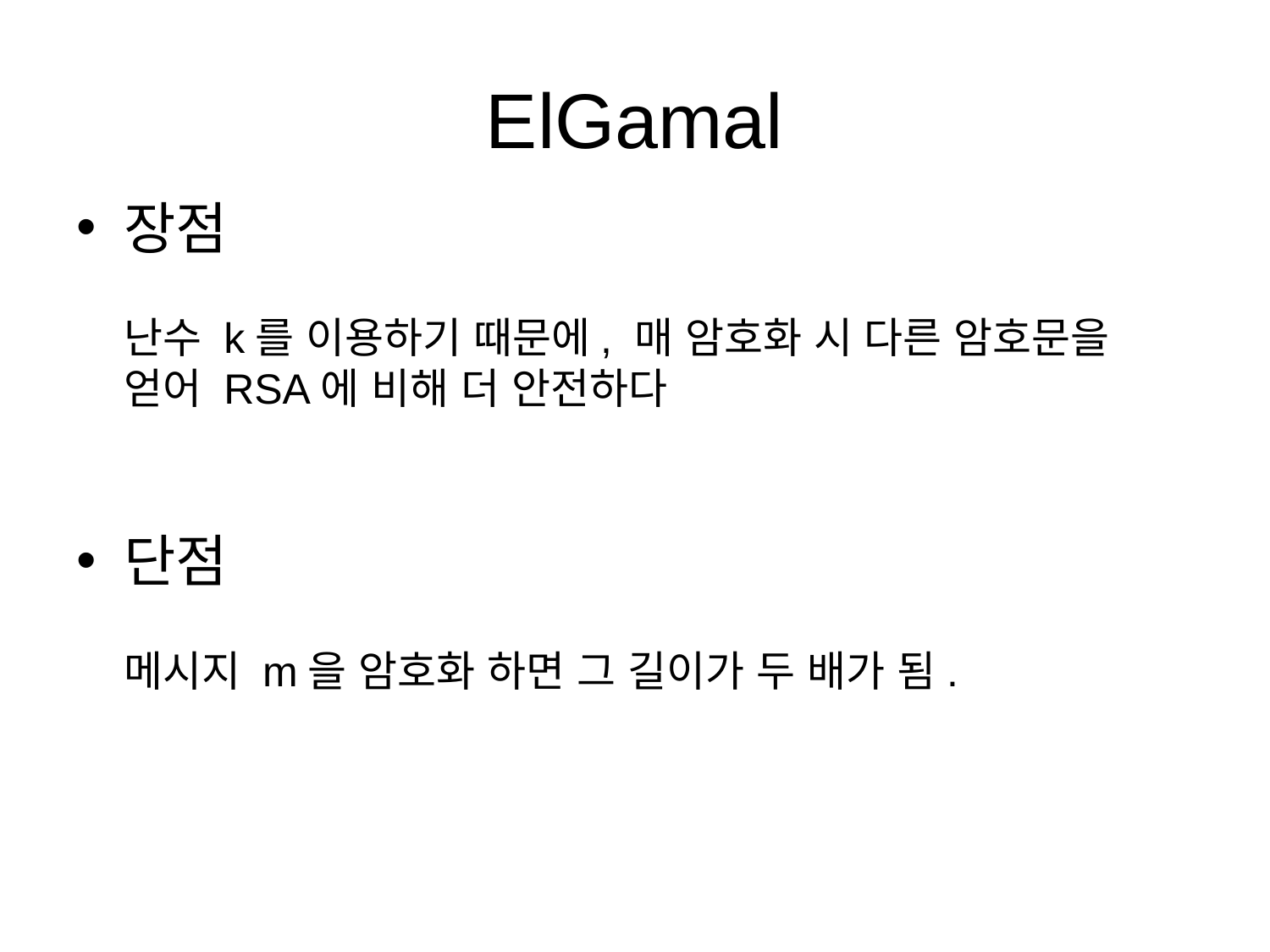

# ElGamal
장점
난수 k를 이용하기 때문에, 매 암호화 시 다른 암호문을 얻어 RSA에 비해 더 안전하다
단점
메시지 m을 암호화 하면 그 길이가 두 배가 됨.